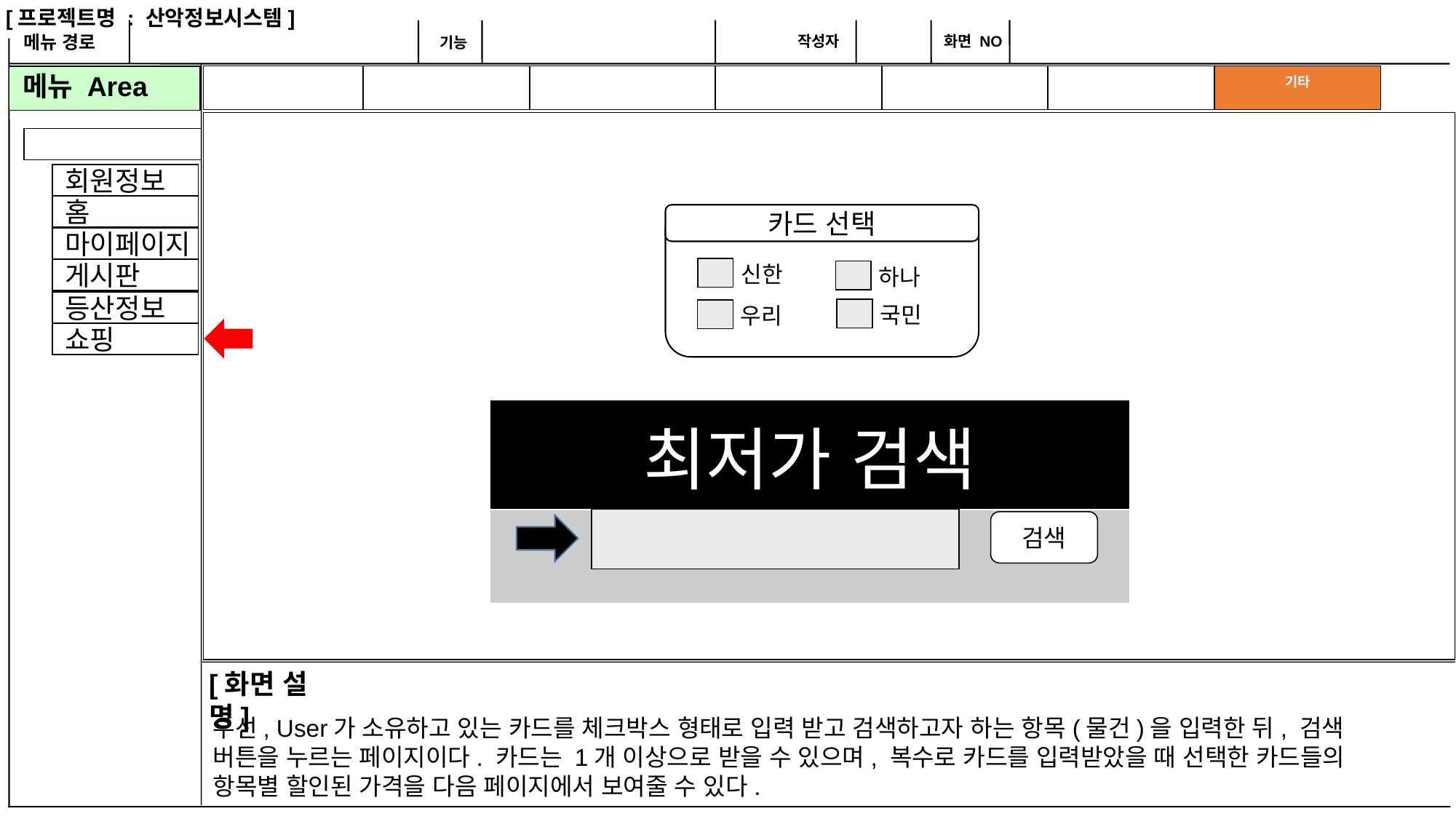

카드 선택
신한
하나

국민
우리

| 최저가 검색 |
| --- |
|  |

검색

우선, User가 소유하고 있는 카드를 체크박스 형태로 입력 받고 검색하고자 하는 항목(물건)을 입력한 뒤, 검색 버튼을 누르는 페이지이다. 카드는 1개 이상으로 받을 수 있으며, 복수로 카드를 입력받았을 때 선택한 카드들의 항목별 할인된 가격을 다음 페이지에서 보여줄 수 있다.